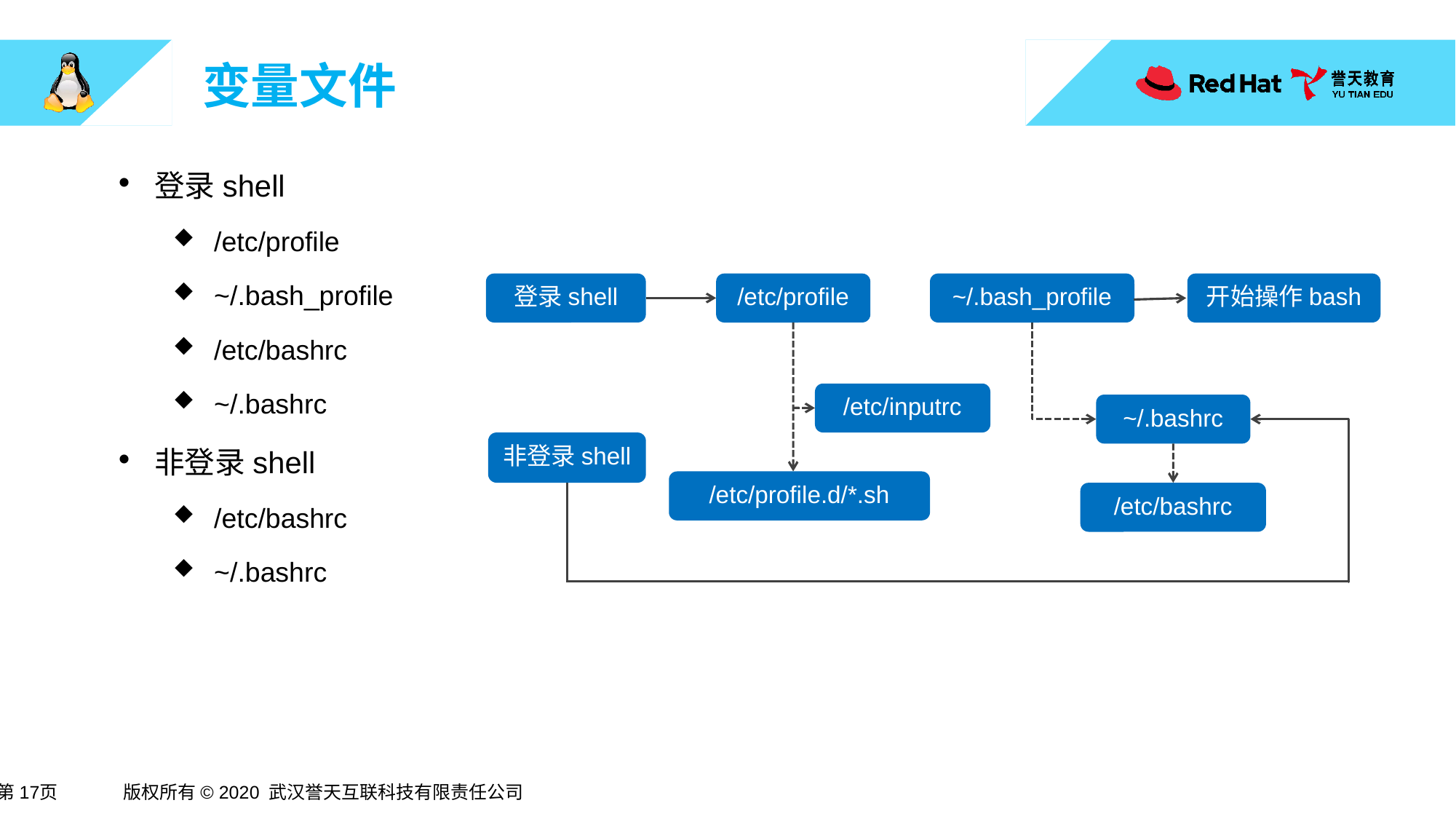

# 变量文件
登录shell
/etc/profile
~/.bash_profile
/etc/bashrc
~/.bashrc
非登录shell
/etc/bashrc
~/.bashrc
登录shell
/etc/profile
~/.bash_profile
开始操作bash
/etc/inputrc
~/.bashrc
非登录shell
/etc/profile.d/*.sh
/etc/bashrc
17